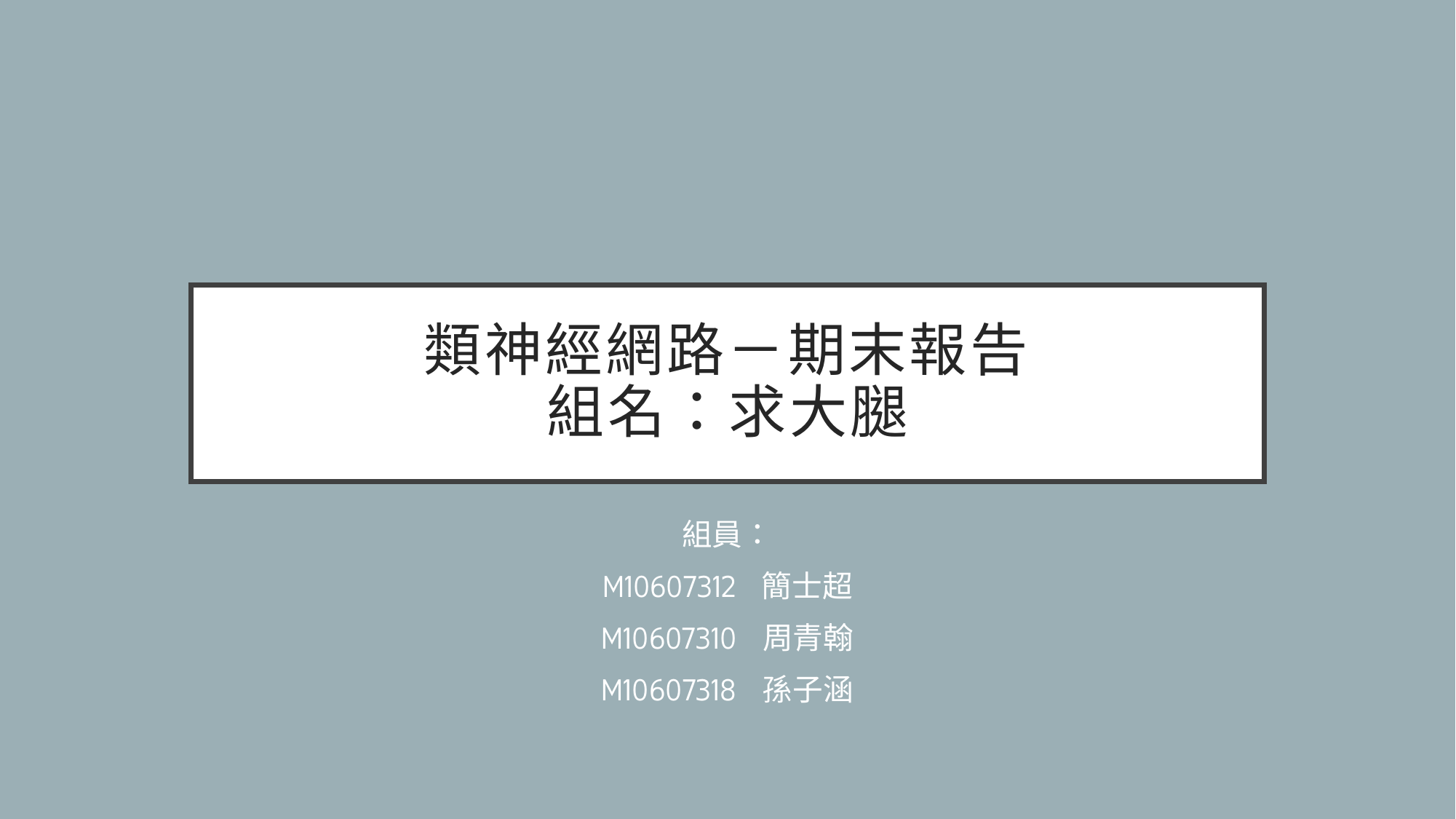

# 類神經網路－期末報告 組名：求大腿
組員：
M10607312  簡士超
M10607310  周青翰
M10607318  孫子涵